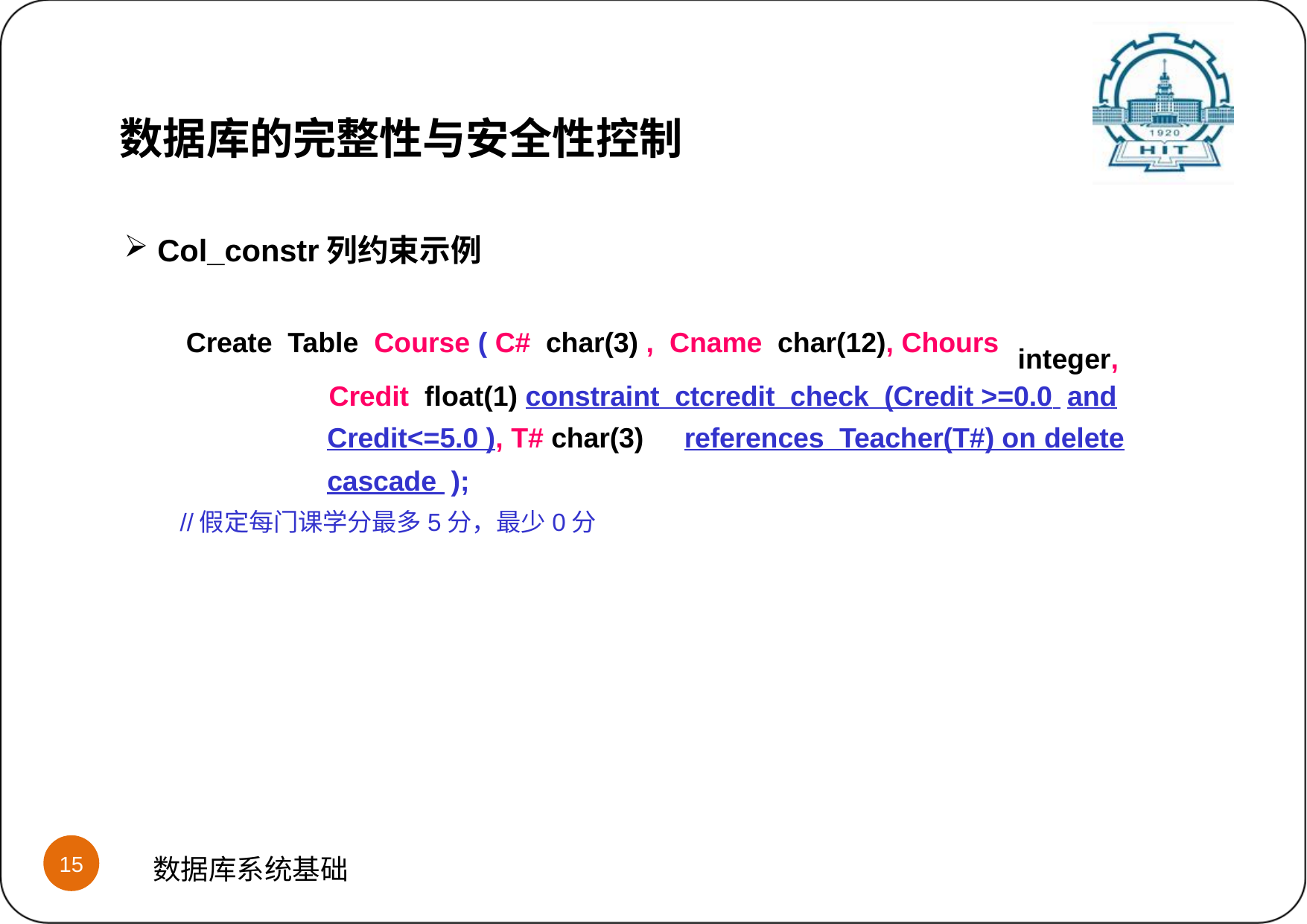

数据库的完整性与安全性控制

Col_constr列约束示例

Create  Table  Course ( C#  char(3) ,  Cname  char(12), Chours
integer,
Credit  float(1) constraint  ctcredit  check  (Credit >=0.0 and
Credit<=5.0 ), T# char(3)  cascade );
//假定每门课学分最多5分，最少0分
references  Teacher(T#) on delete